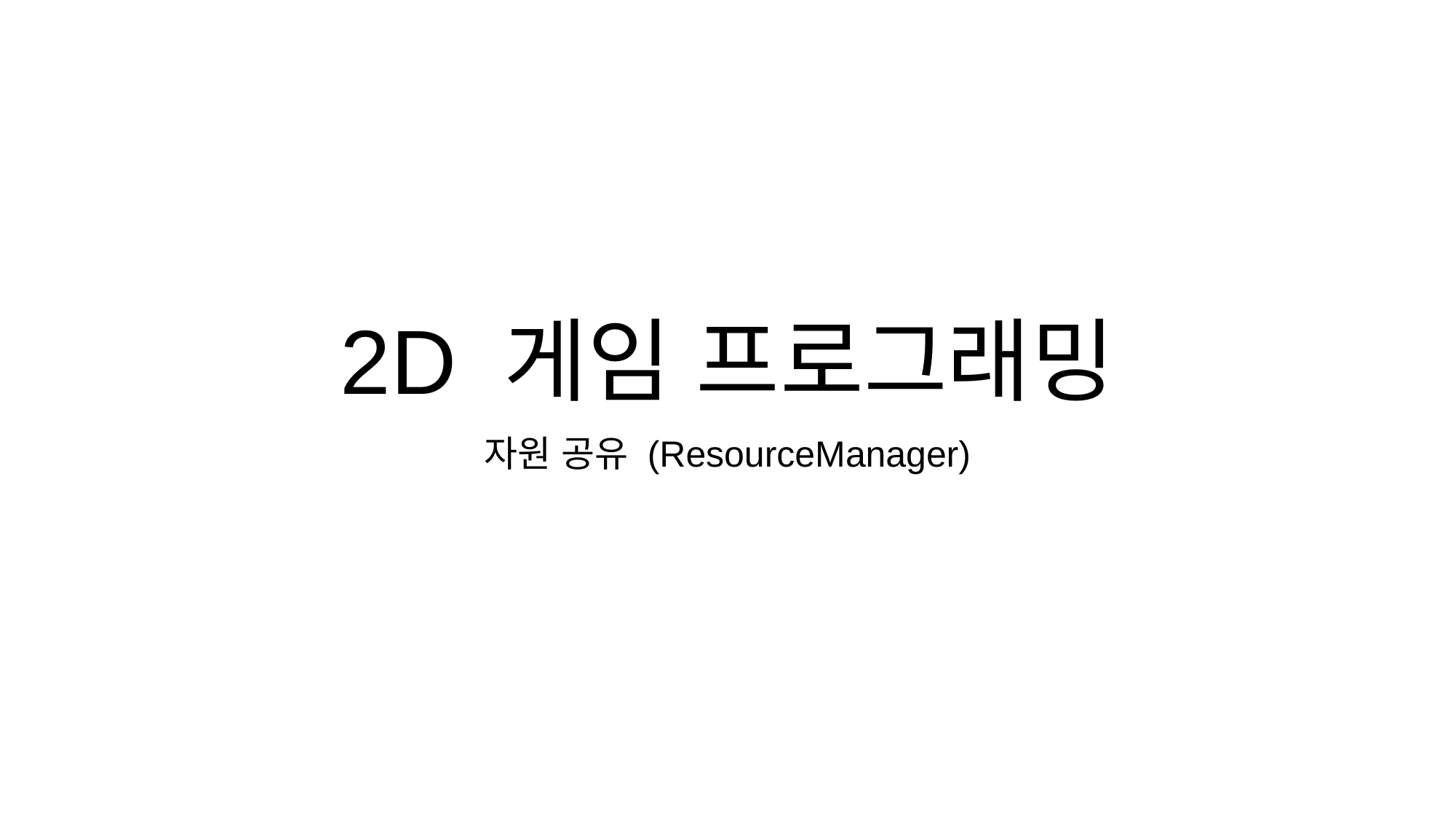

# 2D 게임 프로그래밍
자원 공유 (ResourceManager)